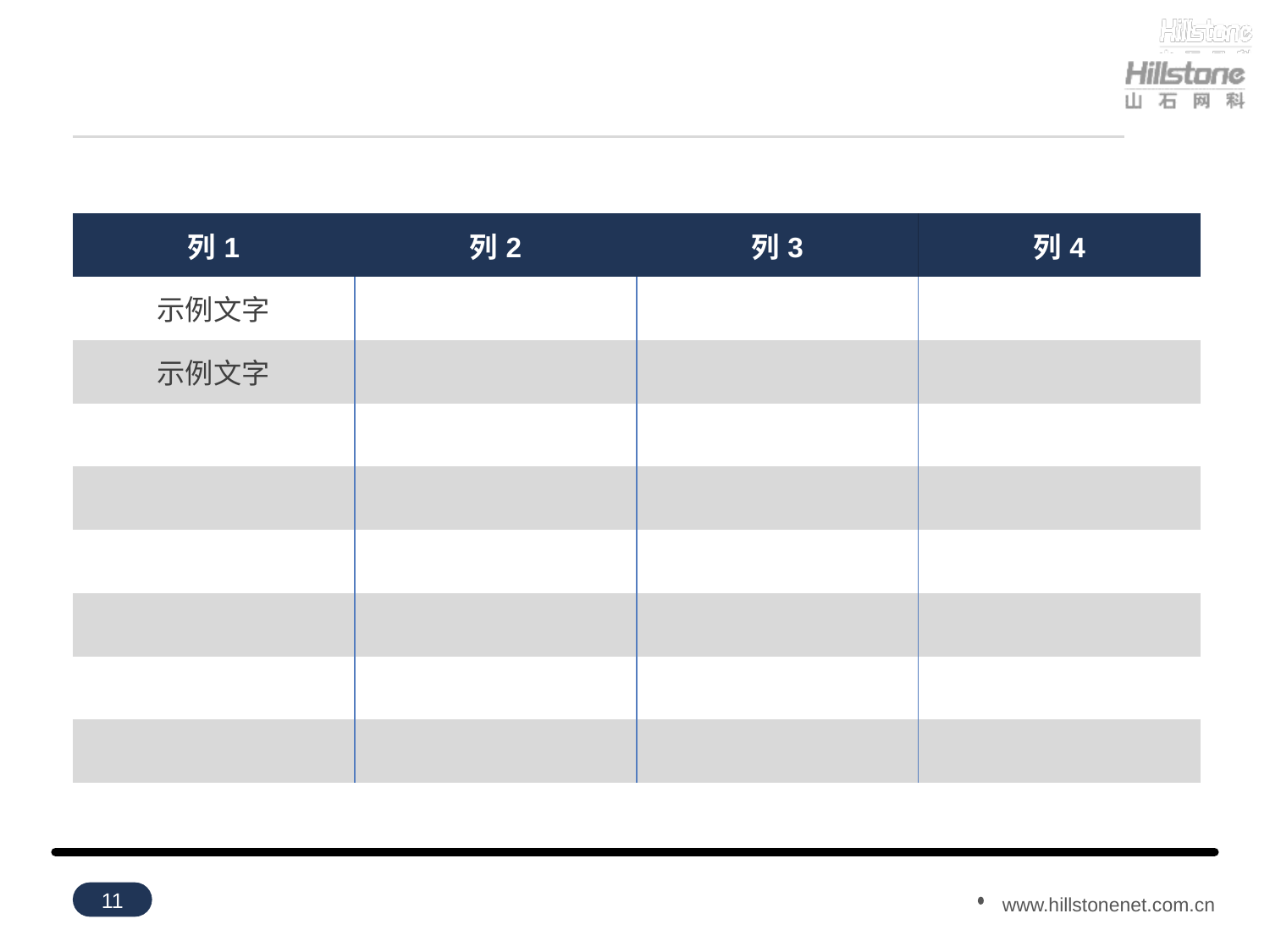

#
| 列1 | 列2 | 列3 | 列4 |
| --- | --- | --- | --- |
| 示例文字 |  |  |  |
| 示例文字 |  |  |  |
|  |  |  |  |
|  |  |  |  |
|  |  |  |  |
|  |  |  |  |
|  |  |  |  |
|  |  |  |  |